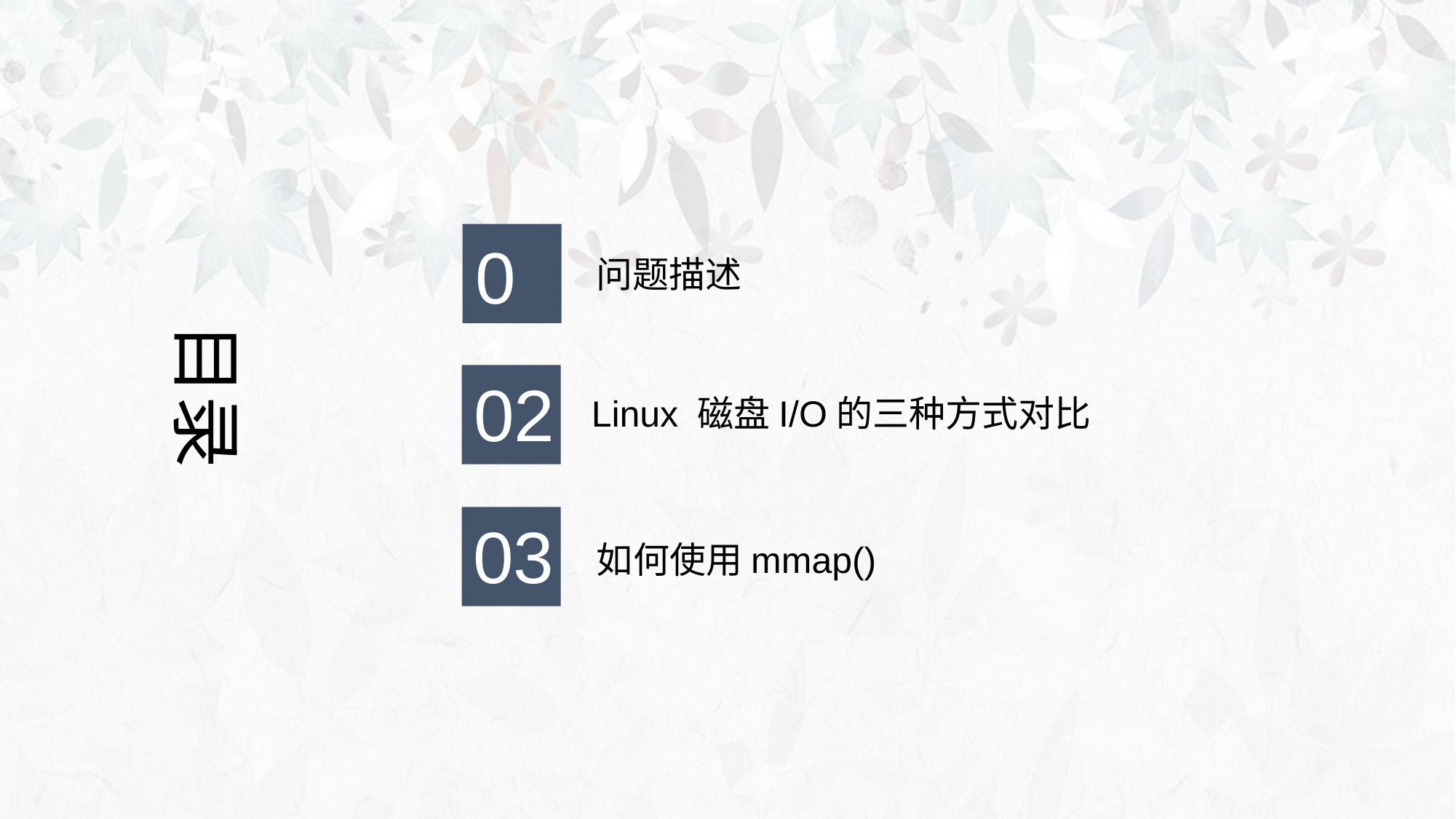

01
问题描述
目录
02
Linux 磁盘I/O的三种方式对比

03
如何使用mmap()